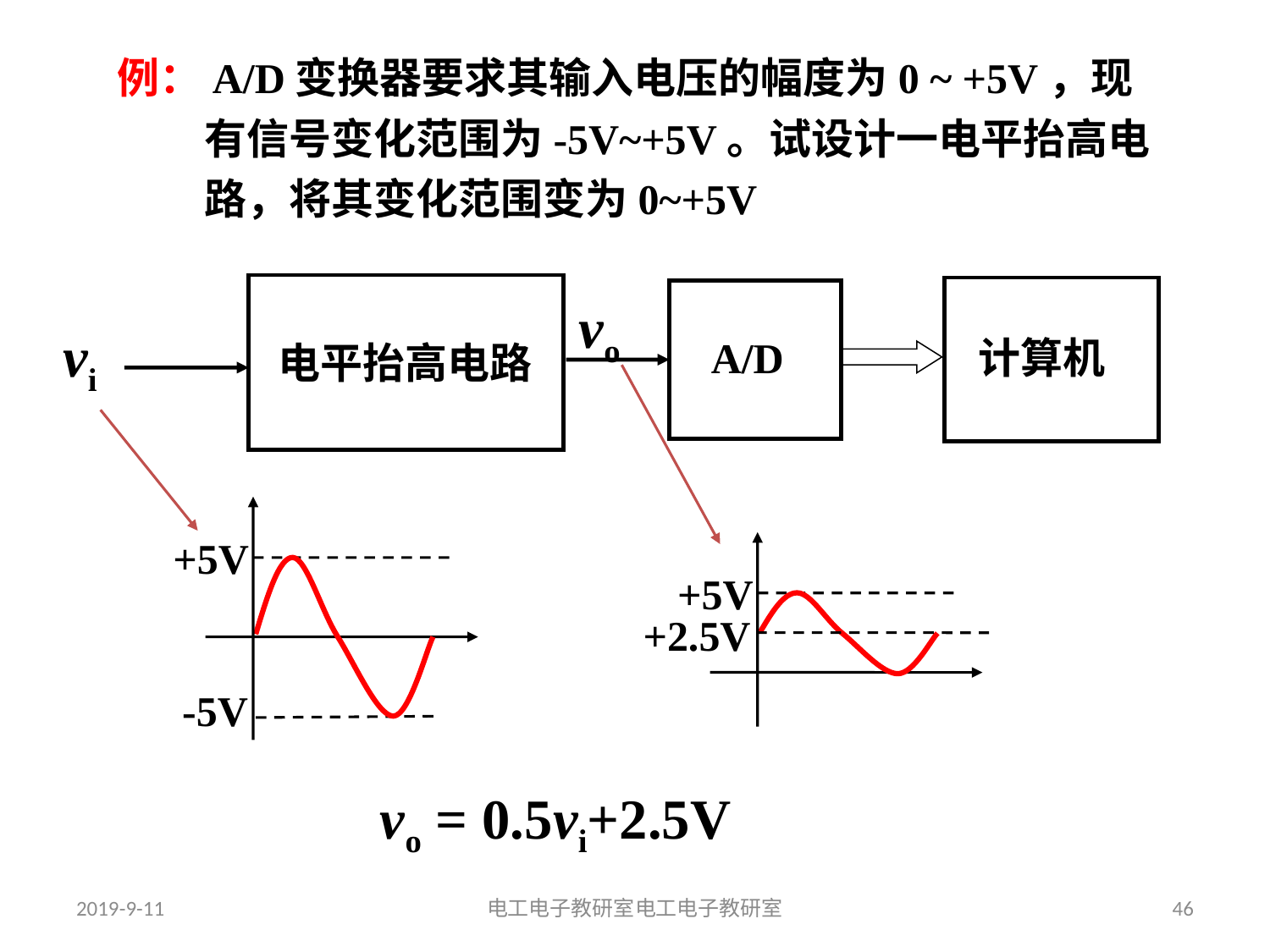

例：A/D变换器要求其输入电压的幅度为0 ~ +5V，现有信号变化范围为-5V~+5V。试设计一电平抬高电路，将其变化范围变为0~+5V

vo
vi
A/D
计算机
电平抬高电路

+5V

-5V

+5V

+2.5V

vo = 0.5vi+2.5V
2019-9-11
电工电子教研室电工电子教研室
46